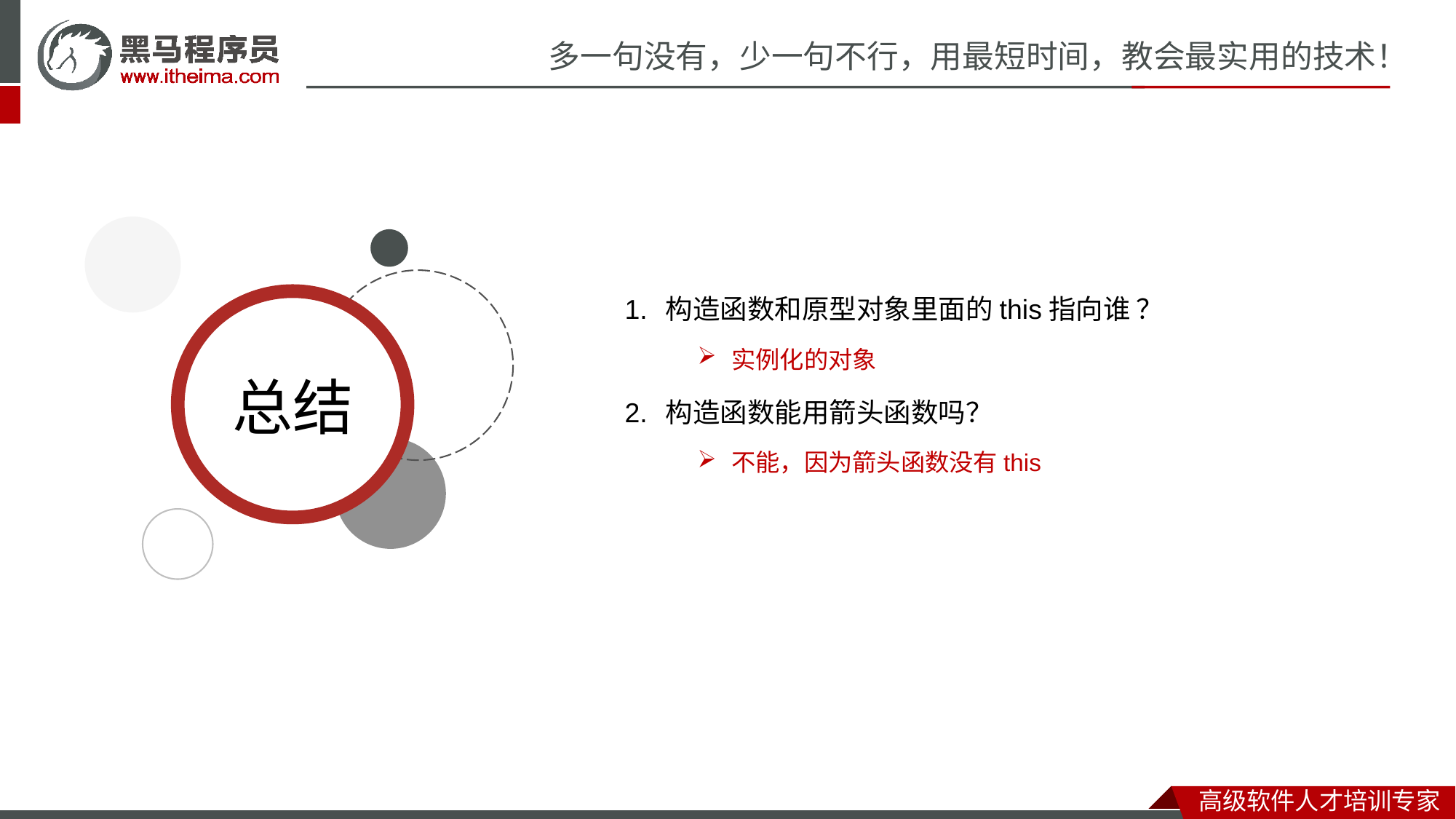

构造函数和原型对象里面的this指向谁 ？
实例化的对象
构造函数能用箭头函数吗？
不能，因为箭头函数没有this